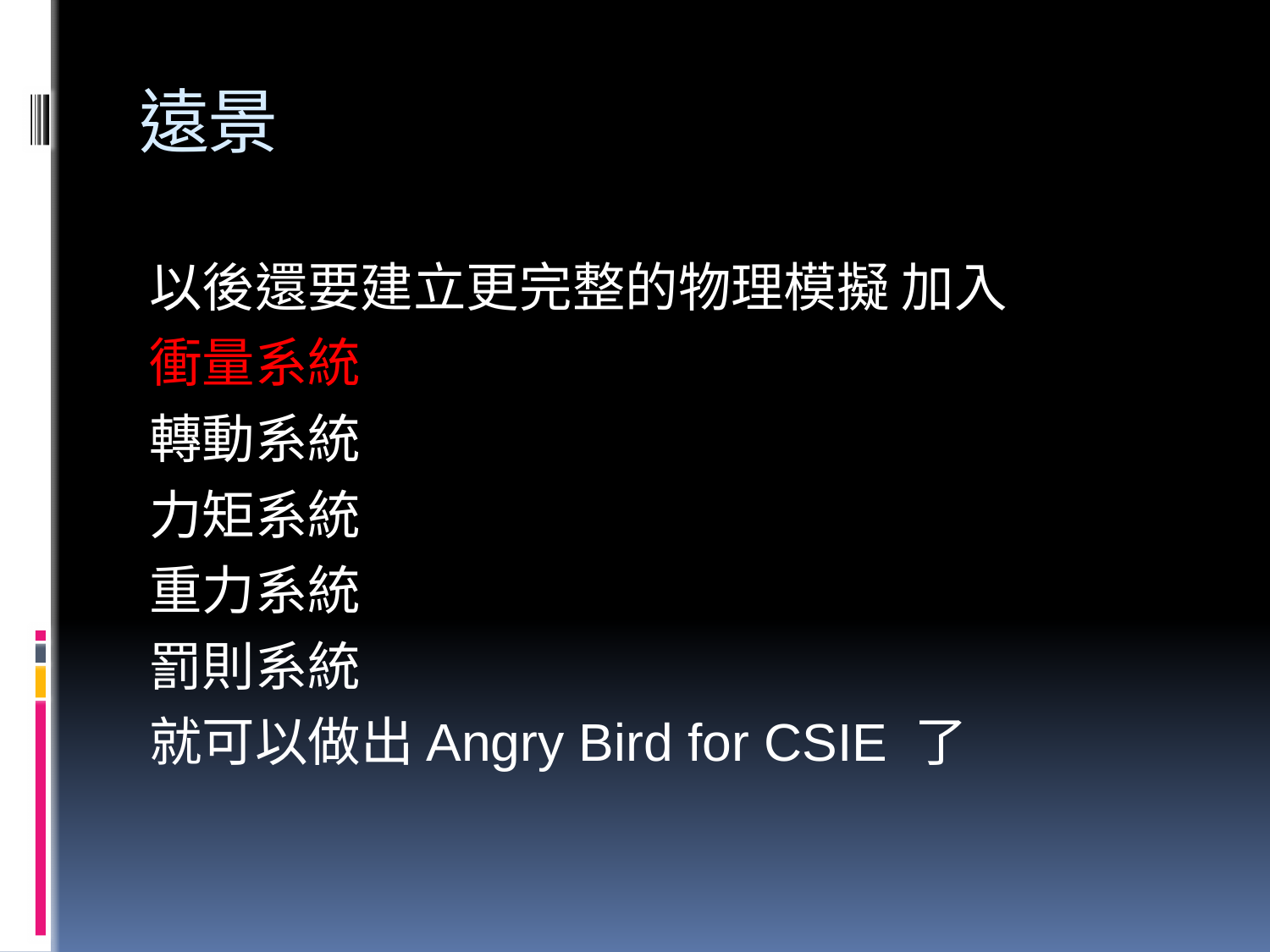

# 遠景
以後還要建立更完整的物理模擬 加入
衝量系統
轉動系統
力矩系統
重力系統
罰則系統
就可以做出Angry Bird for CSIE 了